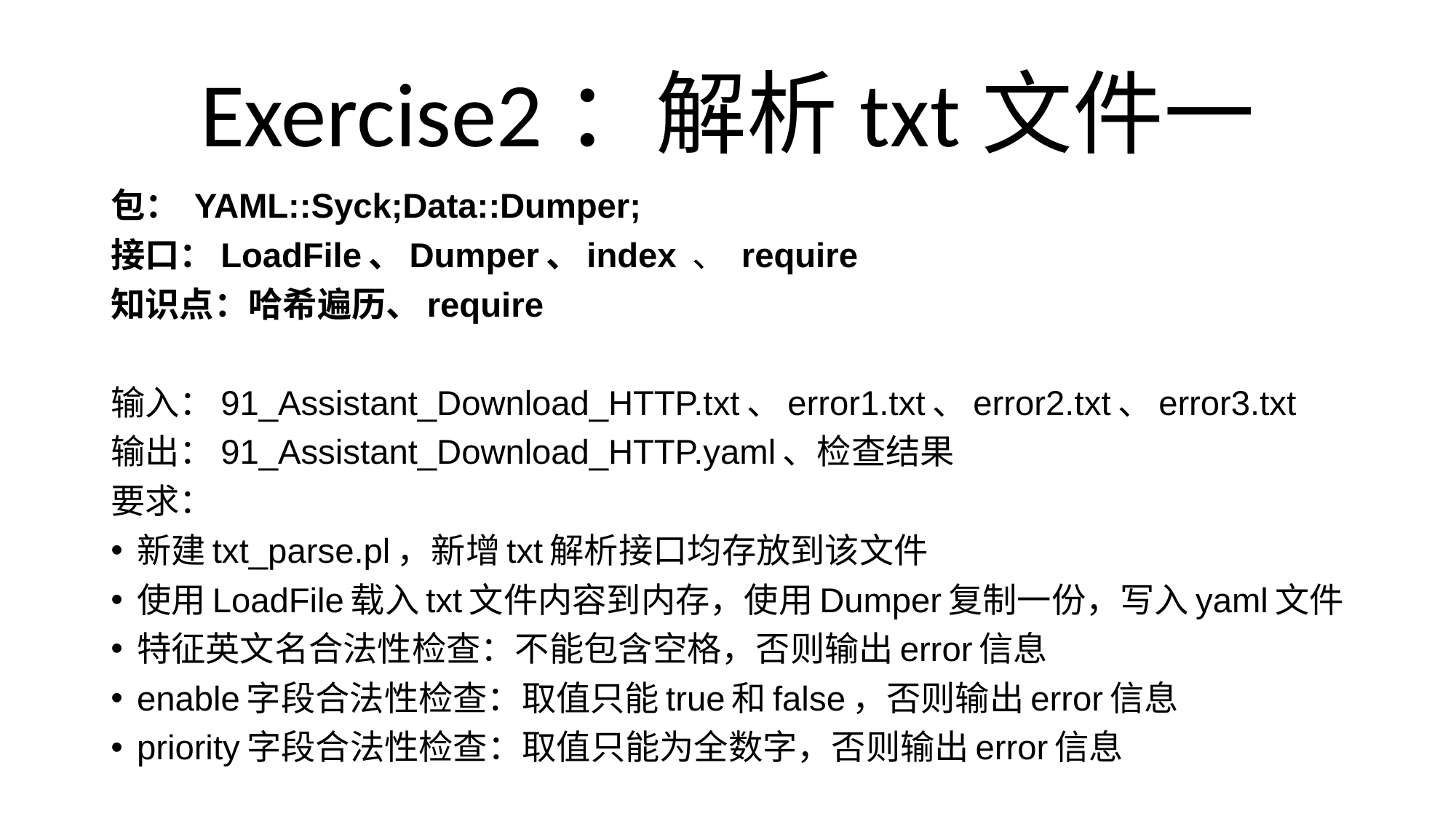

# Exercise2：解析txt文件一
包： YAML::Syck;Data::Dumper;
接口：LoadFile、Dumper、index 、 require
知识点：哈希遍历、require

输入：91_Assistant_Download_HTTP.txt、error1.txt、error2.txt、error3.txt
输出：91_Assistant_Download_HTTP.yaml、检查结果
要求：
新建txt_parse.pl，新增txt解析接口均存放到该文件
使用LoadFile载入txt文件内容到内存，使用Dumper复制一份，写入yaml文件
特征英文名合法性检查：不能包含空格，否则输出error信息
enable字段合法性检查：取值只能true和false，否则输出error信息
priority字段合法性检查：取值只能为全数字，否则输出error信息